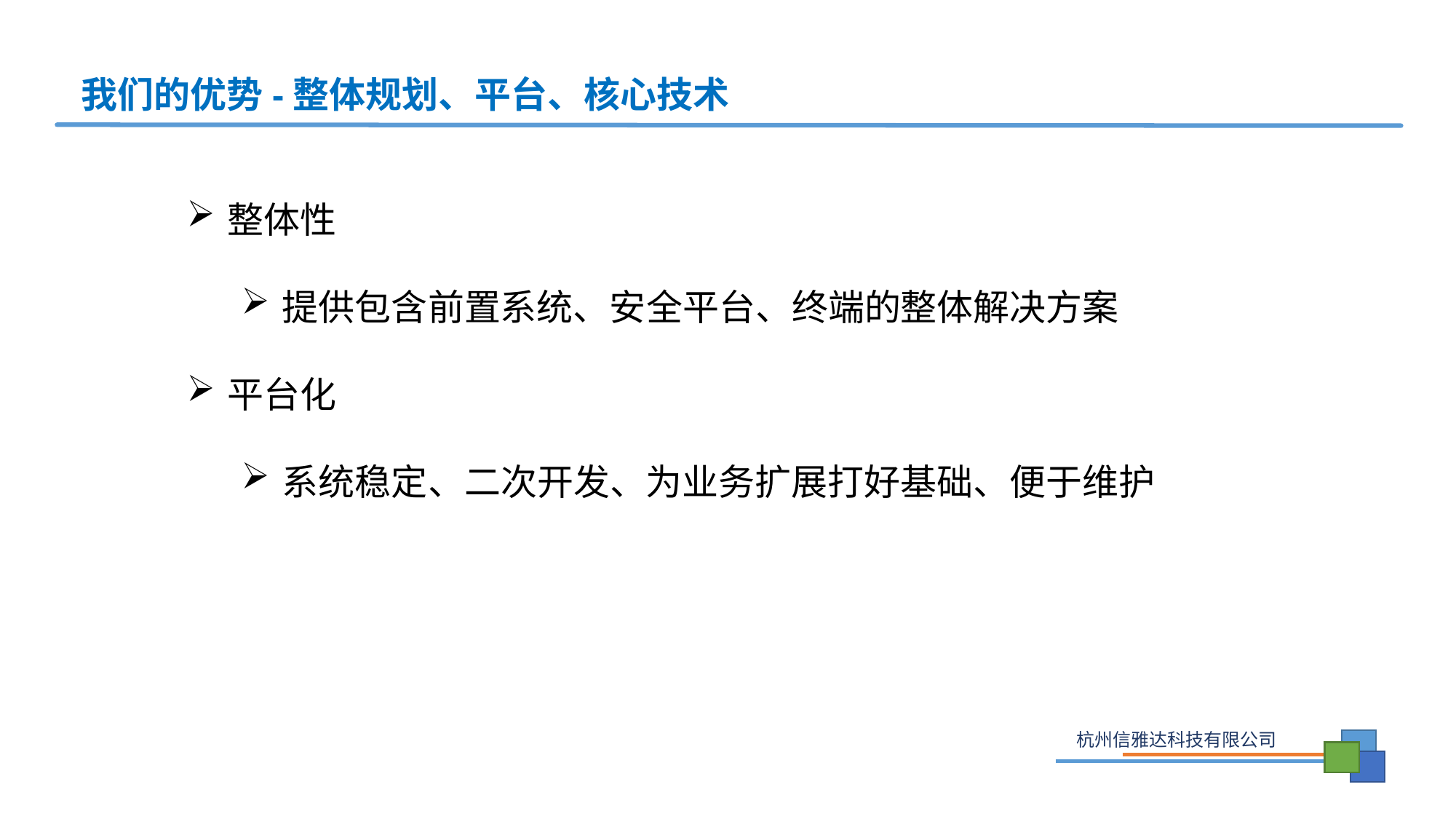

我们的优势-整体规划、平台、核心技术
整体性
提供包含前置系统、安全平台、终端的整体解决方案
平台化
系统稳定、二次开发、为业务扩展打好基础、便于维护
杭州信雅达科技有限公司